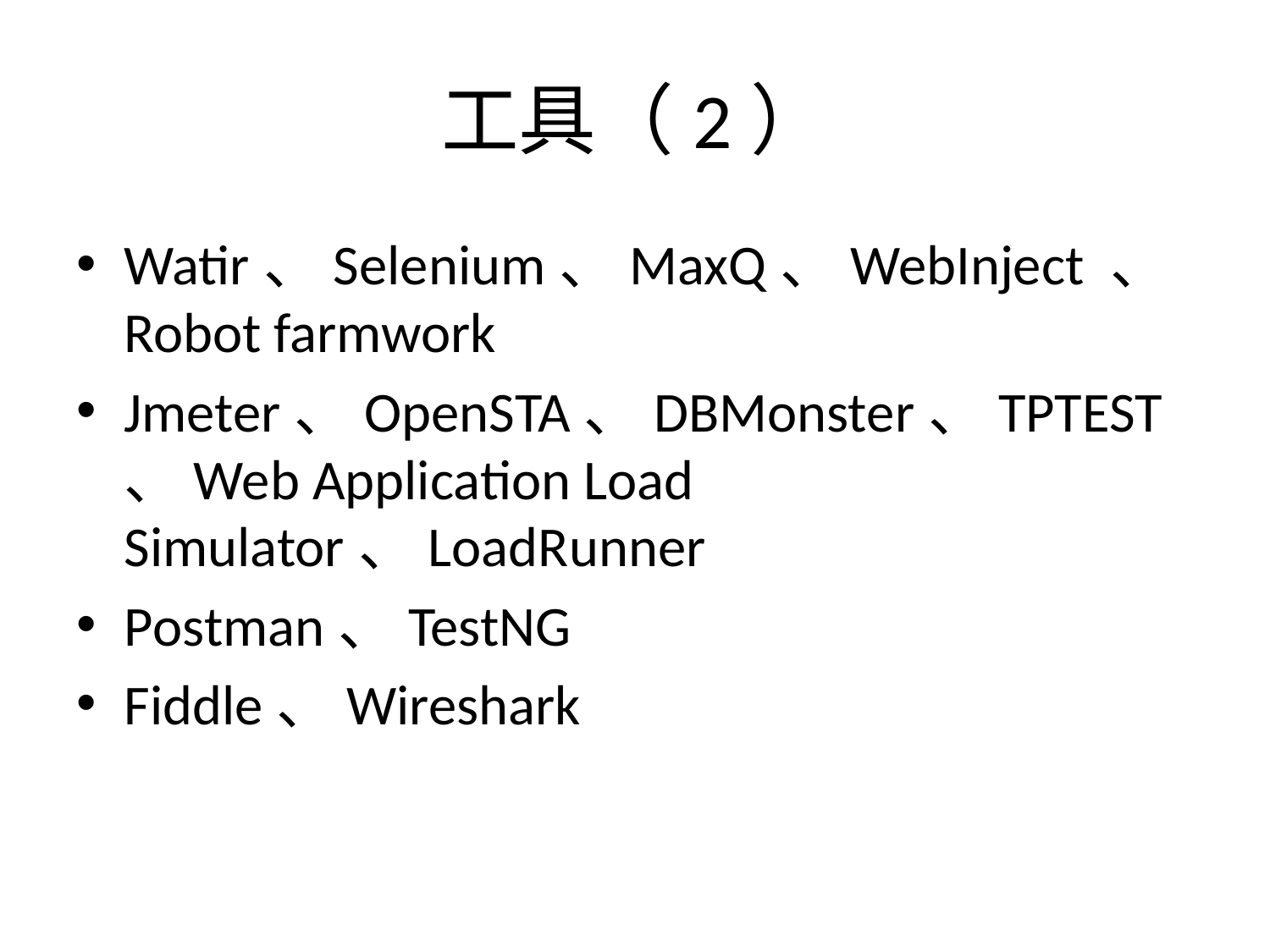

# 工具（2）
Watir、Selenium、MaxQ、WebInject 、Robot farmwork
Jmeter、OpenSTA、DBMonster、TPTEST、Web Application Load Simulator、LoadRunner
Postman、TestNG
Fiddle、Wireshark